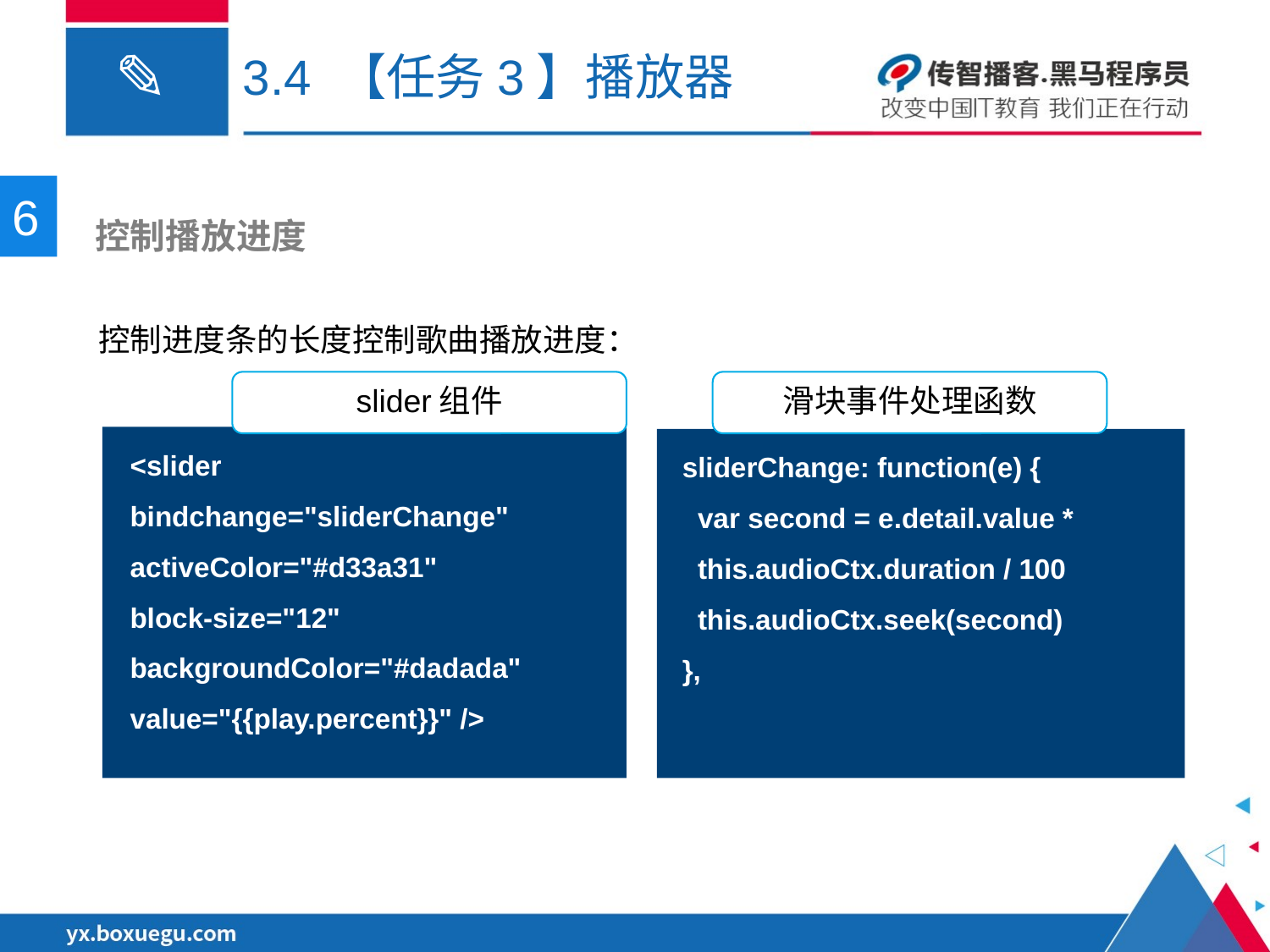

# 3.4 【任务3】播放器

6
  控制播放进度
控制进度条的长度控制歌曲播放进度：
slider组件
滑块事件处理函数
<slider
bindchange="sliderChange"
activeColor="#d33a31"
block-size="12"
backgroundColor="#dadada"
value="{{play.percent}}" />

sliderChange: function(e) {
  var second = e.detail.value *
  this.audioCtx.duration / 100
  this.audioCtx.seek(second)
},